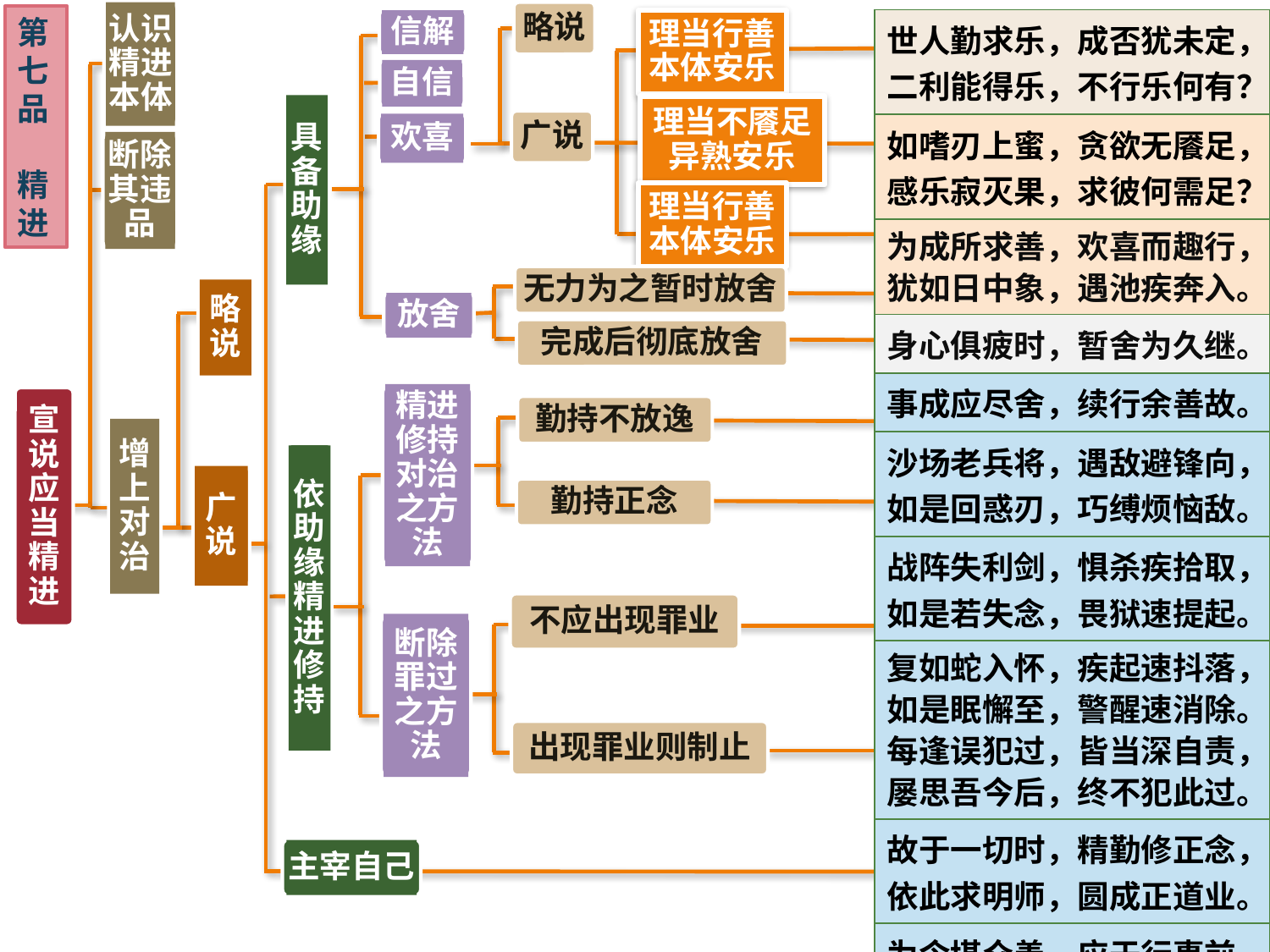

认识精进本体

略说
第七品

精进
| 世人勤求乐，成否犹未定，二利能得乐，不行乐何有？ |
| --- |
| 如嗜刃上蜜，贪欲无餍足，感乐寂灭果，求彼何需足？ |
| 为成所求善，欢喜而趣行，犹如日中象，遇池疾奔入。 |
| 身心俱疲时，暂舍为久继。 |
| 事成应尽舍，续行余善故。 |
| 沙场老兵将，遇敌避锋向，如是回惑刃，巧缚烦恼敌。 |
| 战阵失利剑，惧杀疾拾取，如是若失念，畏狱速提起。 |
| 复如蛇入怀，疾起速抖落，如是眠懈至，警醒速消除。每逢误犯过，皆当深自责，屡思吾今后，终不犯此过。 |
| 故于一切时，精勤修正念，依此求明师，圆成正道业。 |
| 为令堪众善，应于行事前，忆教不放逸，振奋欢喜行。如絮极轻盈，随风任来去，身心若振奋，众善皆易成。 |
理当行善本体安乐
信解

自信

具备助缘
理当不餍足异熟安乐

广说
欢喜

断除其违品
理当行善本体安乐

无力为之暂时放舍

略说
放舍

完成后彻底放舍
精进修持对治之方法

宣说应当精进

勤持不放逸

增上对治

依助缘精进修持

广说

勤持正念

不应出现罪业
断除罪过之方法

出现罪业则制止

主宰自己